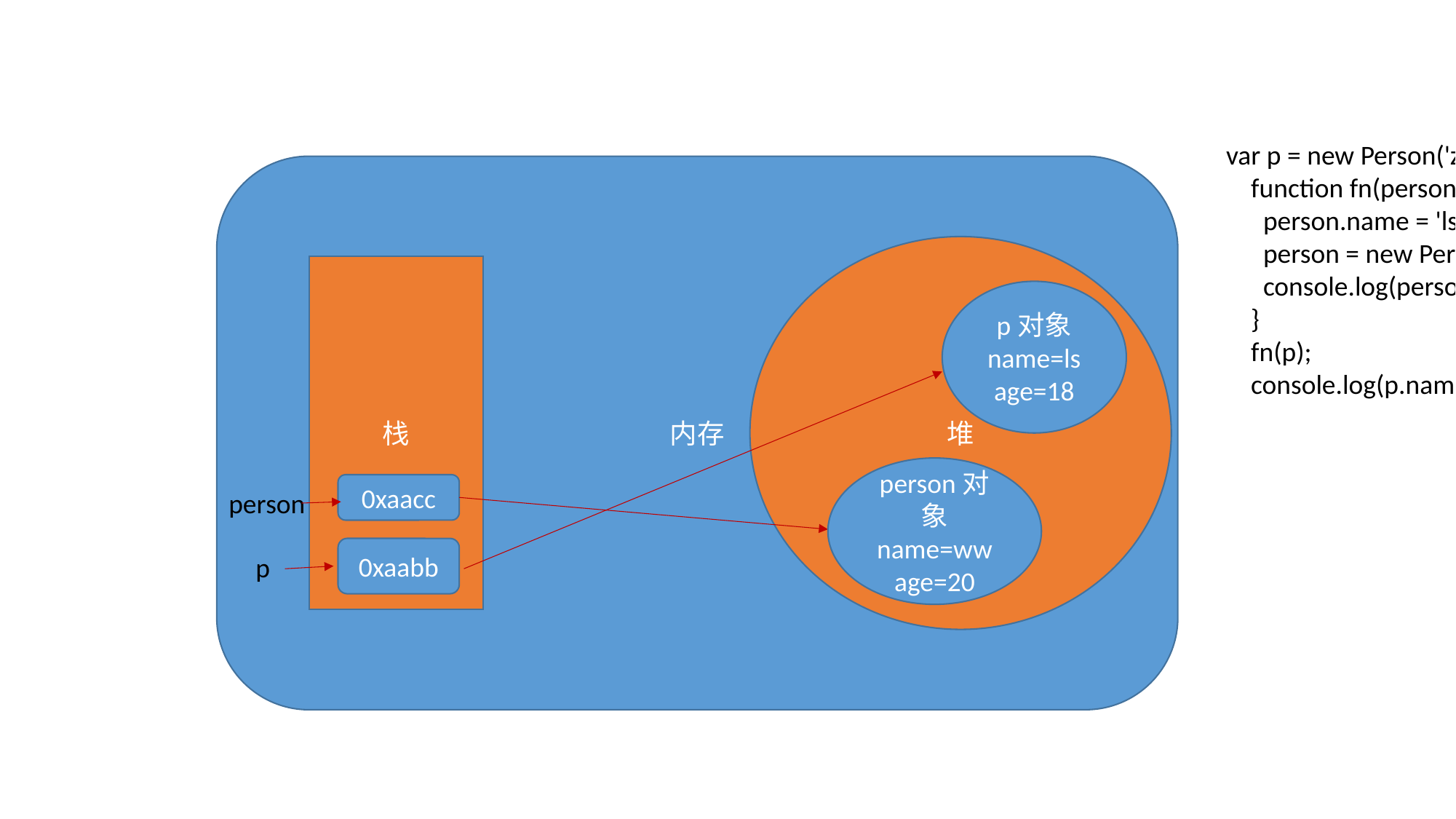

var p = new Person('zs', 18);
    function fn(person) {
      person.name = 'ls';
      person = new Person('ww', 20);
      console.log(person.name);
    }
    fn(p);
    console.log(p.name);
内存
堆
栈
p对象
name=ls
age=18
person对象
name=ww
age=20
0xaacc
person
0xaabb
p